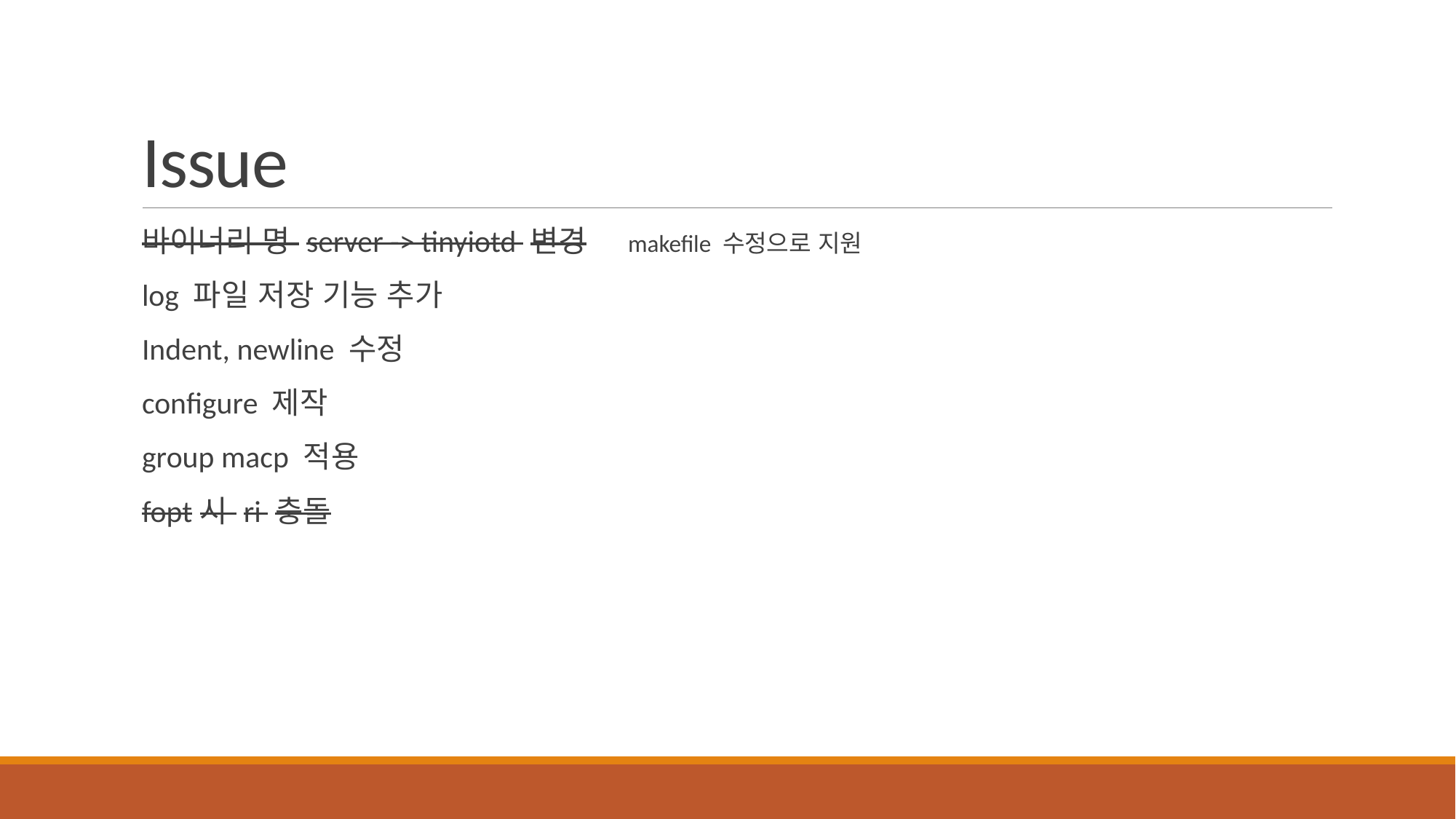

# Issue
바이너리 명 server -> tinyiotd 변경    makefile 수정으로 지원
log 파일 저장 기능 추가
Indent, newline 수정
configure 제작
group macp 적용
fopt시 ri 충돌